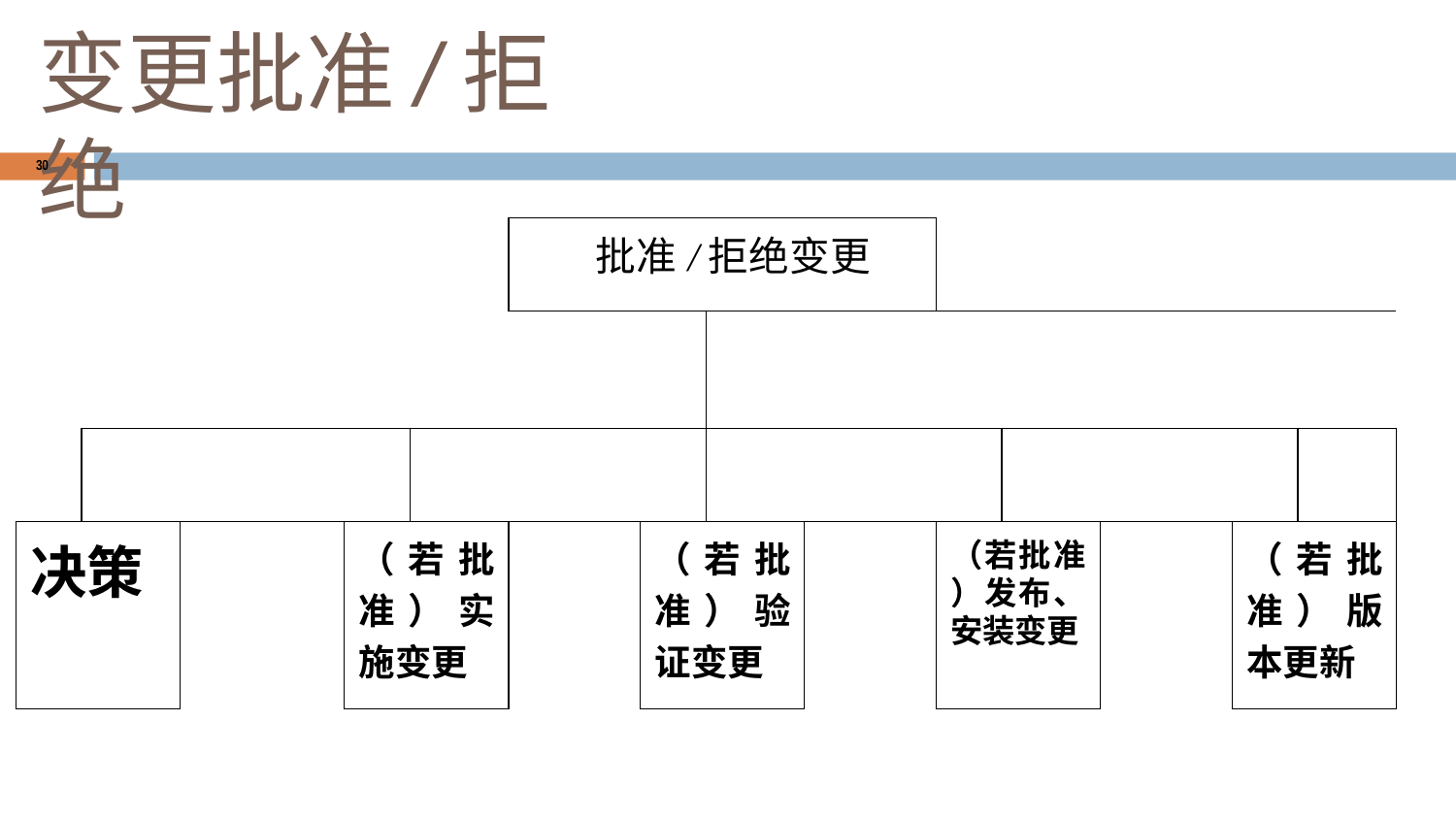

# 变更批准/拒绝
30
|  |  |  |  |  | 批准/拒绝变更 |  |  |  |  |  |  |  |  |
| --- | --- | --- | --- | --- | --- | --- | --- | --- | --- | --- | --- | --- | --- |
|  |  |  |  |  |  |  |  |  |  |  |  |  |  |
|  |  |  |  |  |  |  |  |  |  |  |  |  |  |
| 决策 |  |  | （ 若 批 准 ） 实 施变更 |  |  | （ 若 批 准 ） 验 证变更 |  |  | （若批准 ）发布、 安装变更 |  |  | （ 若 批 准 ） 版 本更新 |  |